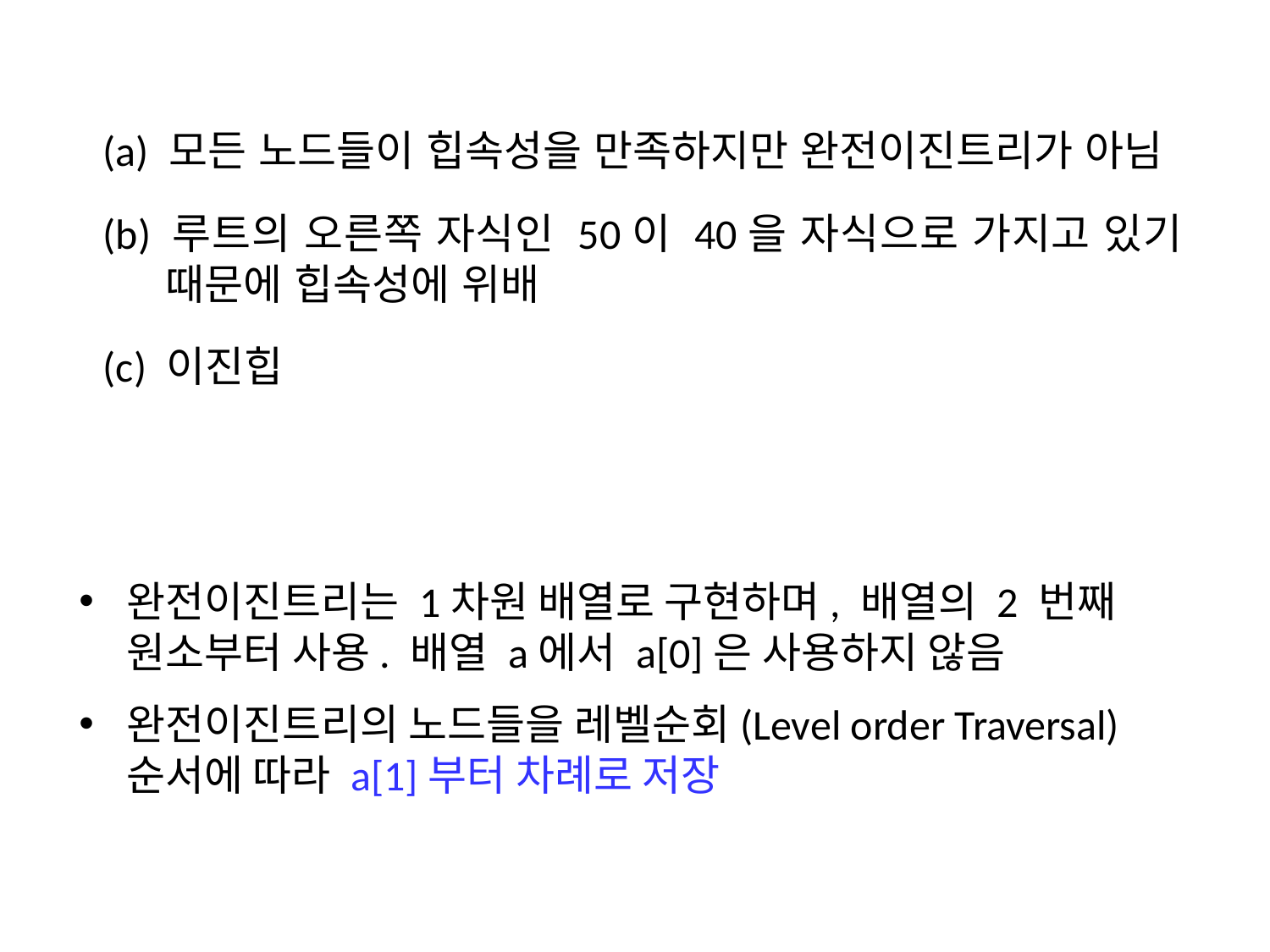

(a) 모든 노드들이 힙속성을 만족하지만 완전이진트리가 아님
(b) 루트의 오른쪽 자식인 50이 40을 자식으로 가지고 있기 때문에 힙속성에 위배
(c) 이진힙
완전이진트리는 1차원 배열로 구현하며, 배열의 2 번째 원소부터 사용. 배열 a에서 a[0]은 사용하지 않음
완전이진트리의 노드들을 레벨순회(Level order Traversal) 순서에 따라 a[1]부터 차례로 저장